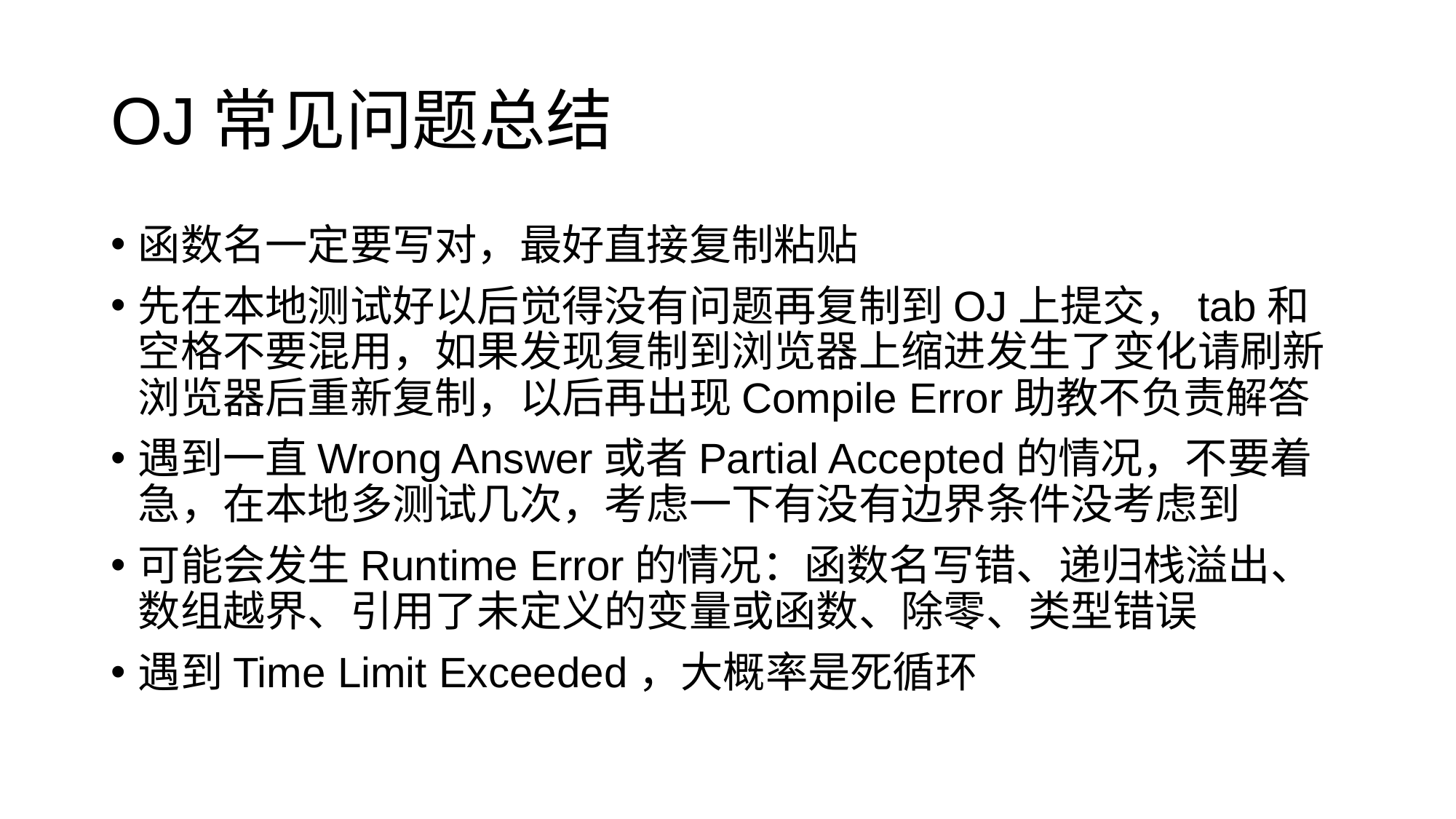

# OJ常见问题总结
函数名一定要写对，最好直接复制粘贴
先在本地测试好以后觉得没有问题再复制到OJ上提交，tab和空格不要混用，如果发现复制到浏览器上缩进发生了变化请刷新浏览器后重新复制，以后再出现Compile Error助教不负责解答
遇到一直Wrong Answer或者Partial Accepted的情况，不要着急，在本地多测试几次，考虑一下有没有边界条件没考虑到
可能会发生Runtime Error的情况：函数名写错、递归栈溢出、数组越界、引用了未定义的变量或函数、除零、类型错误
遇到Time Limit Exceeded，大概率是死循环